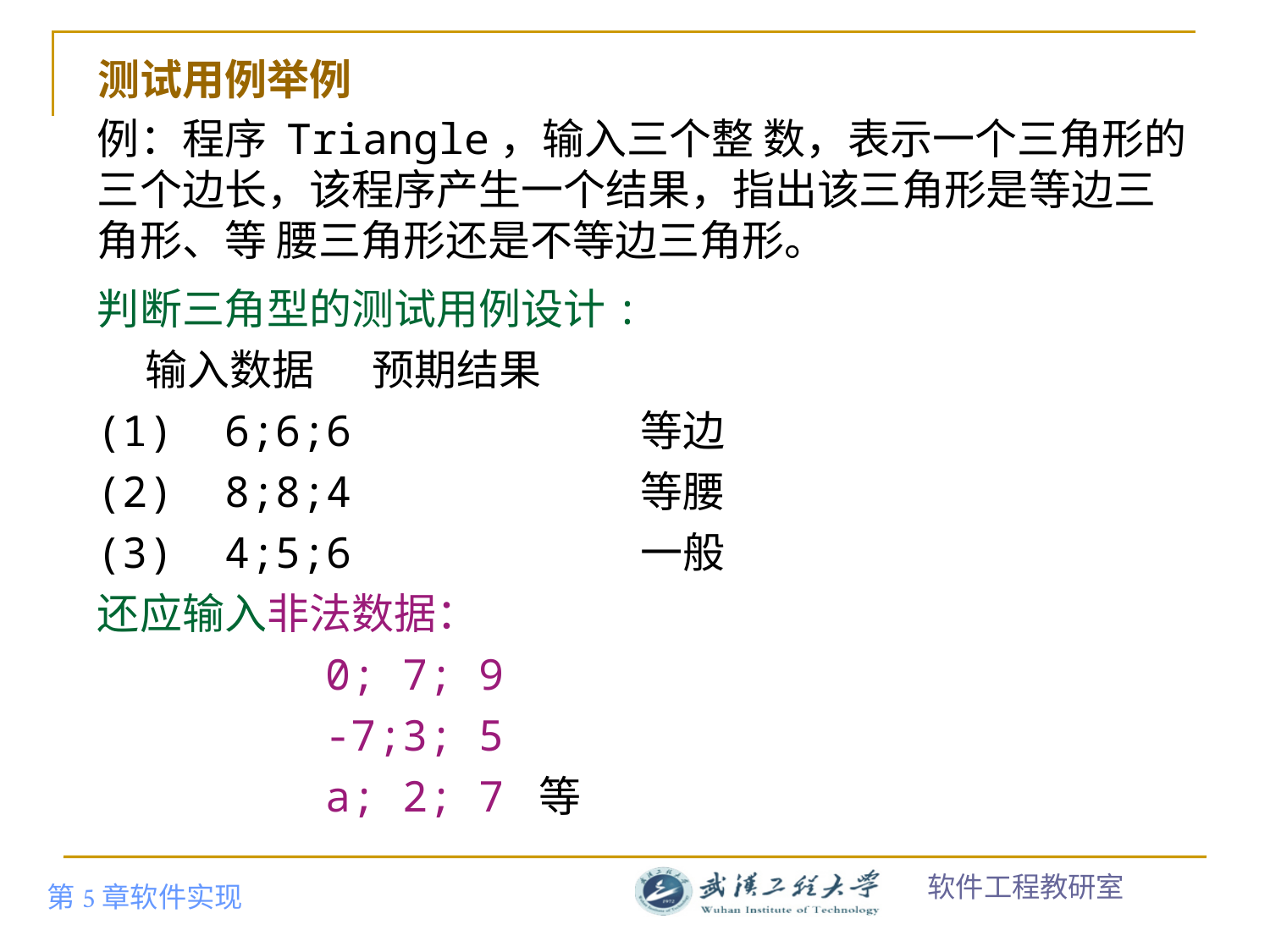

# 测试用例举例
例：程序 Triangle，输入三个整 数，表示一个三角形的三个边长，该程序产生一个结果，指出该三角形是等边三角形、等 腰三角形还是不等边三角形。
判断三角型的测试用例设计:
    输入数据      预期结果
(1)  6;6;6           等边
(2)  8;8;4           等腰
(3)  4;5;6           一般
还应输入非法数据：
         0; 7; 9
         -7;3; 5
         a; 2; 7 等